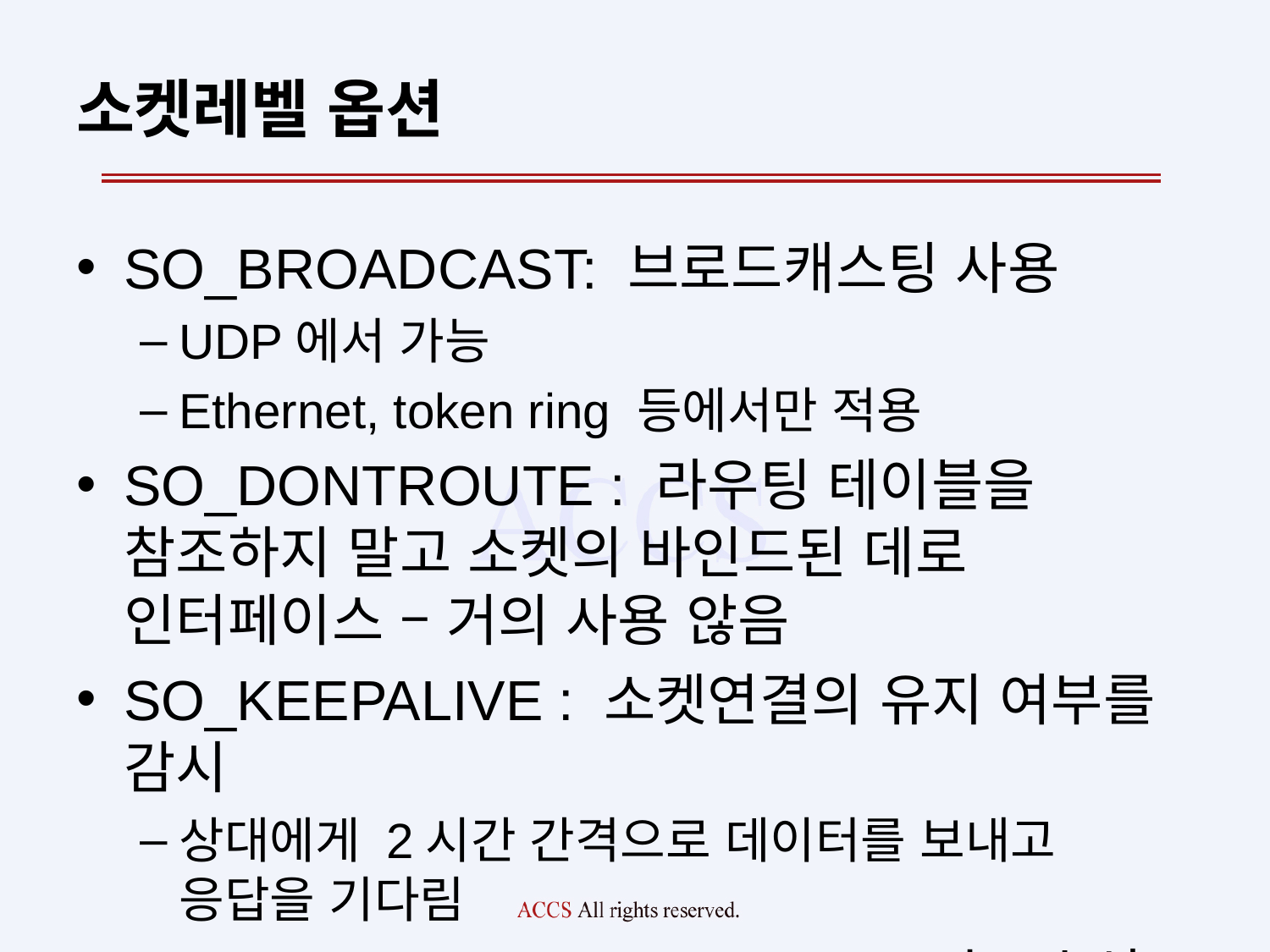

# 소켓레벨 옵션
SO_BROADCAST: 브로드캐스팅 사용
UDP에서 가능
Ethernet, token ring 등에서만 적용
SO_DONTROUTE : 라우팅 테이블을 참조하지 말고 소켓의 바인드된 데로 인터페이스 – 거의 사용 않음
SO_KEEPALIVE : 소켓연결의 유지 여부를 감시
상대에게 2시간 간격으로 데이터를 보내고 응답을 기다림
SO_SNDBUF & SO_RCVBUF : 송/수신 버퍼크기 설정
SO_SNDTIMEO & SO_RECTIMEO : 송/수신 타임아웃 설정
소켓의 기본성격은 블로킹(blocking) 소켓
ms 단위
SO_REUSEADDR : 바인딩 포트 재사용